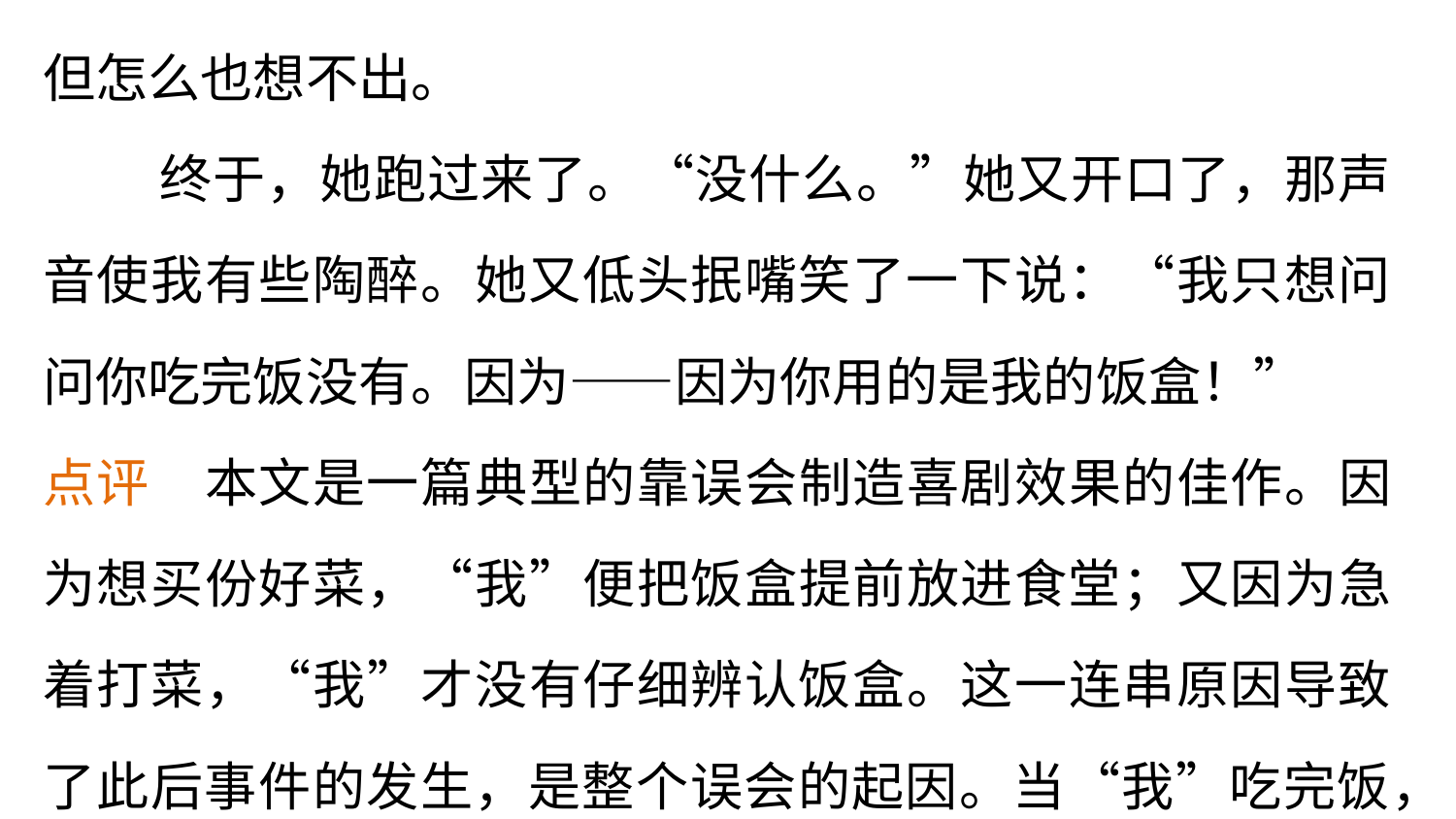

但怎么也想不出。
        终于，她跑过来了。“没什么。”她又开口了，那声音使我有些陶醉。她又低头抿嘴笑了一下说：“我只想问问你吃完饭没有。因为——因为你用的是我的饭盒！”
点评　本文是一篇典型的靠误会制造喜剧效果的佳作。因为想买份好菜，“我”便把饭盒提前放进食堂；又因为急着打菜，“我”才没有仔细辨认饭盒。这一连串原因导致了此后事件的发生，是整个误会的起因。当“我”吃完饭，